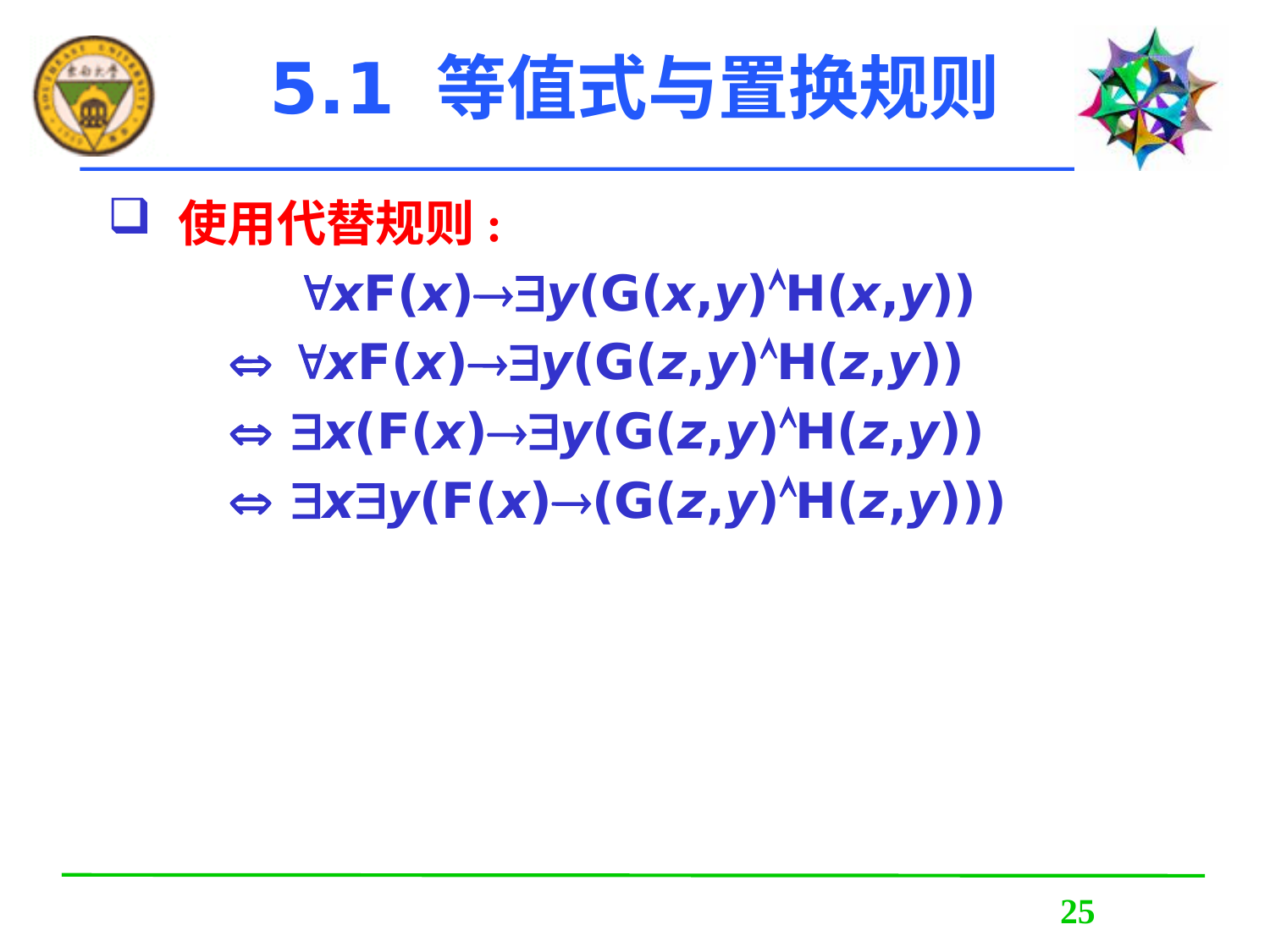

# 5.1 等值式与置换规则
 使用代替规则:
           ∀xF(x)→∃y(G(x,y)∧H(x,y))
       ⇔ ∀xF(x)→∃y(G(z,y)∧H(z,y))
       ⇔ ∃x(F(x)→∃y(G(z,y)∧H(z,y))
       ⇔ ∃x∃y(F(x)→(G(z,y)∧H(z,y)))